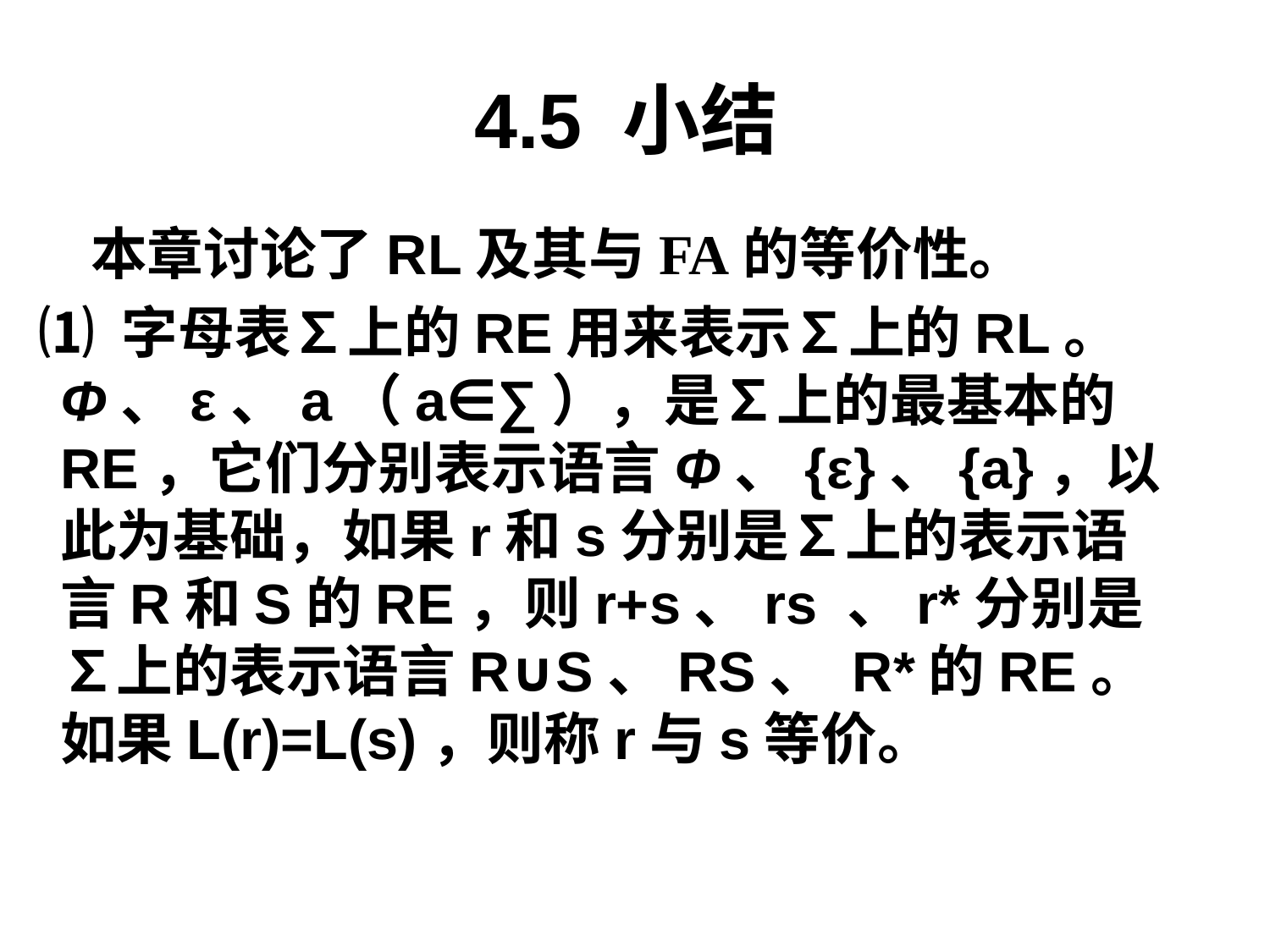

# 4.5 小结
     本章讨论了RL及其与FA的等价性。
  ⑴ 字母表∑上的RE用来表示∑上的RL。Φ、ε、a（a∈∑），是∑上的最基本的RE，它们分别表示语言Φ、{ε}、{a}，以此为基础，如果r和s分别是∑上的表示语言R和S的RE，则r+s、rs 、r*分别是∑上的表示语言R∪S、RS、 R*的RE。如果L(r)=L(s)，则称r与s等价。

67